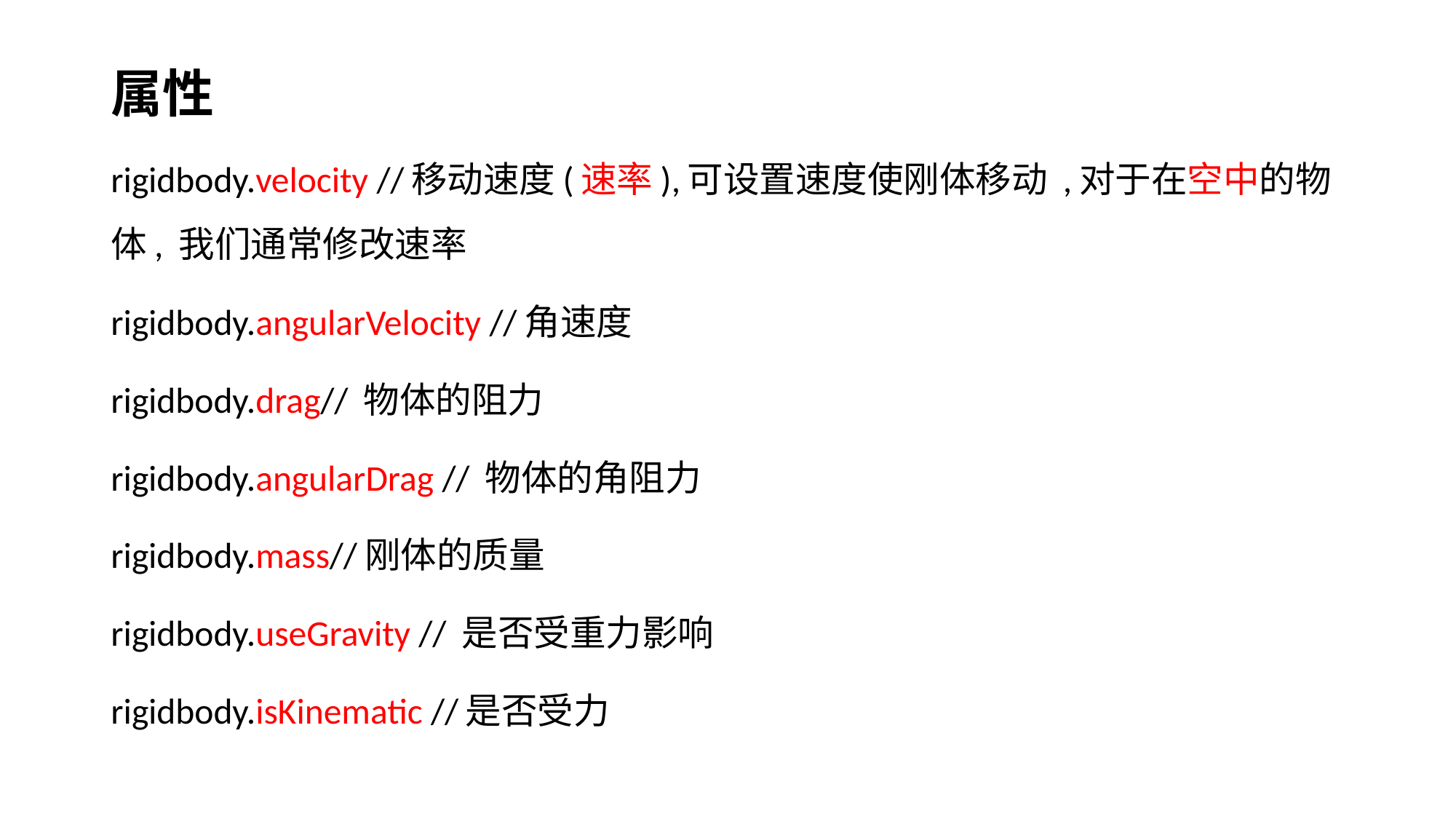

属性
rigidbody.velocity //移动速度(速率),可设置速度使刚体移动 ,对于在空中的物体, 我们通常修改速率
rigidbody.angularVelocity //角速度
rigidbody.drag// 物体的阻力
rigidbody.angularDrag // 物体的角阻力
rigidbody.mass//刚体的质量
rigidbody.useGravity // 是否受重力影响
rigidbody.isKinematic //是否受力